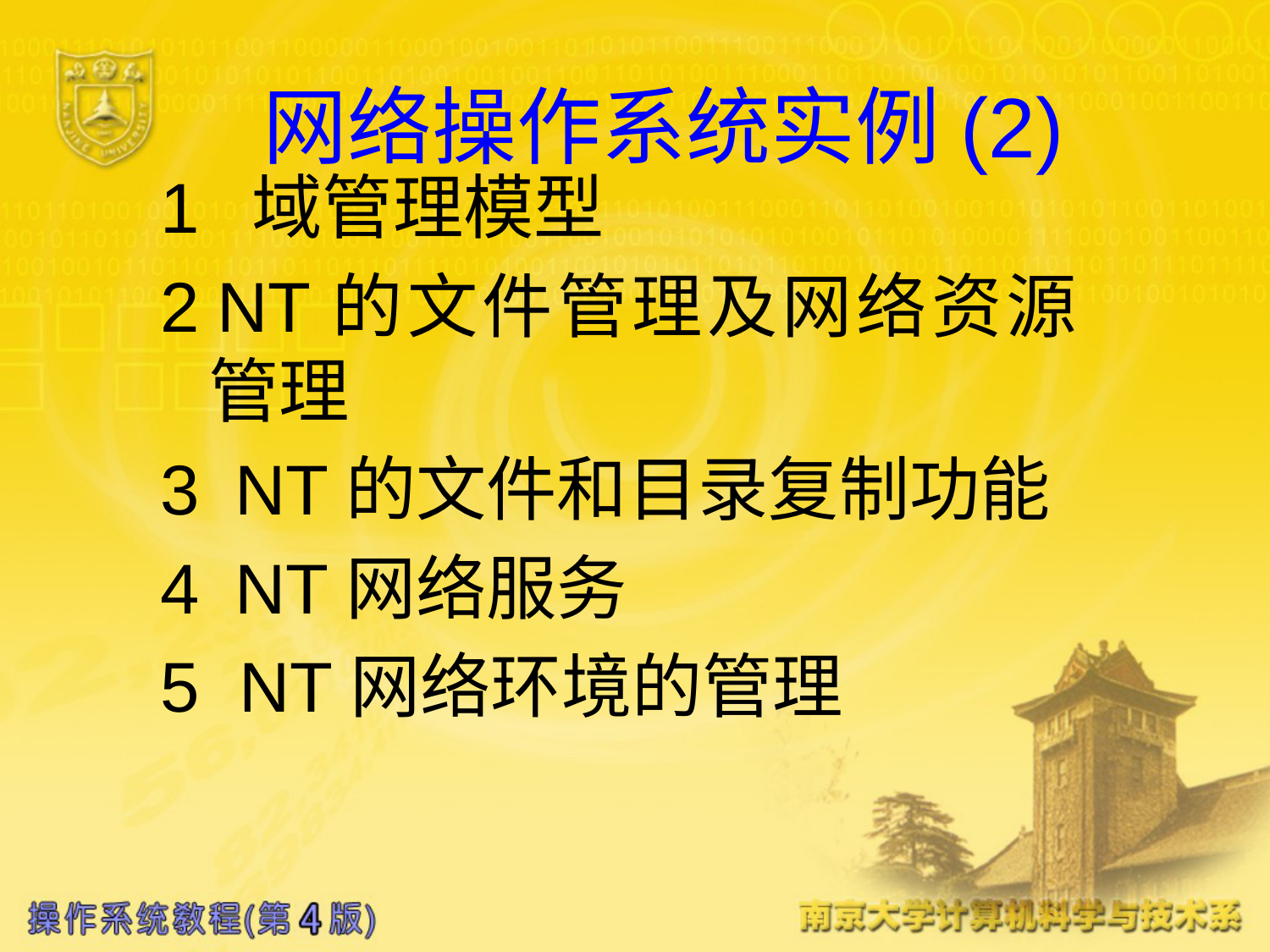

# 网络操作系统实例(2)
1  域管理模型
2 NT的文件管理及网络资源管理
3  NT的文件和目录复制功能
4  NT网络服务
5  NT网络环境的管理